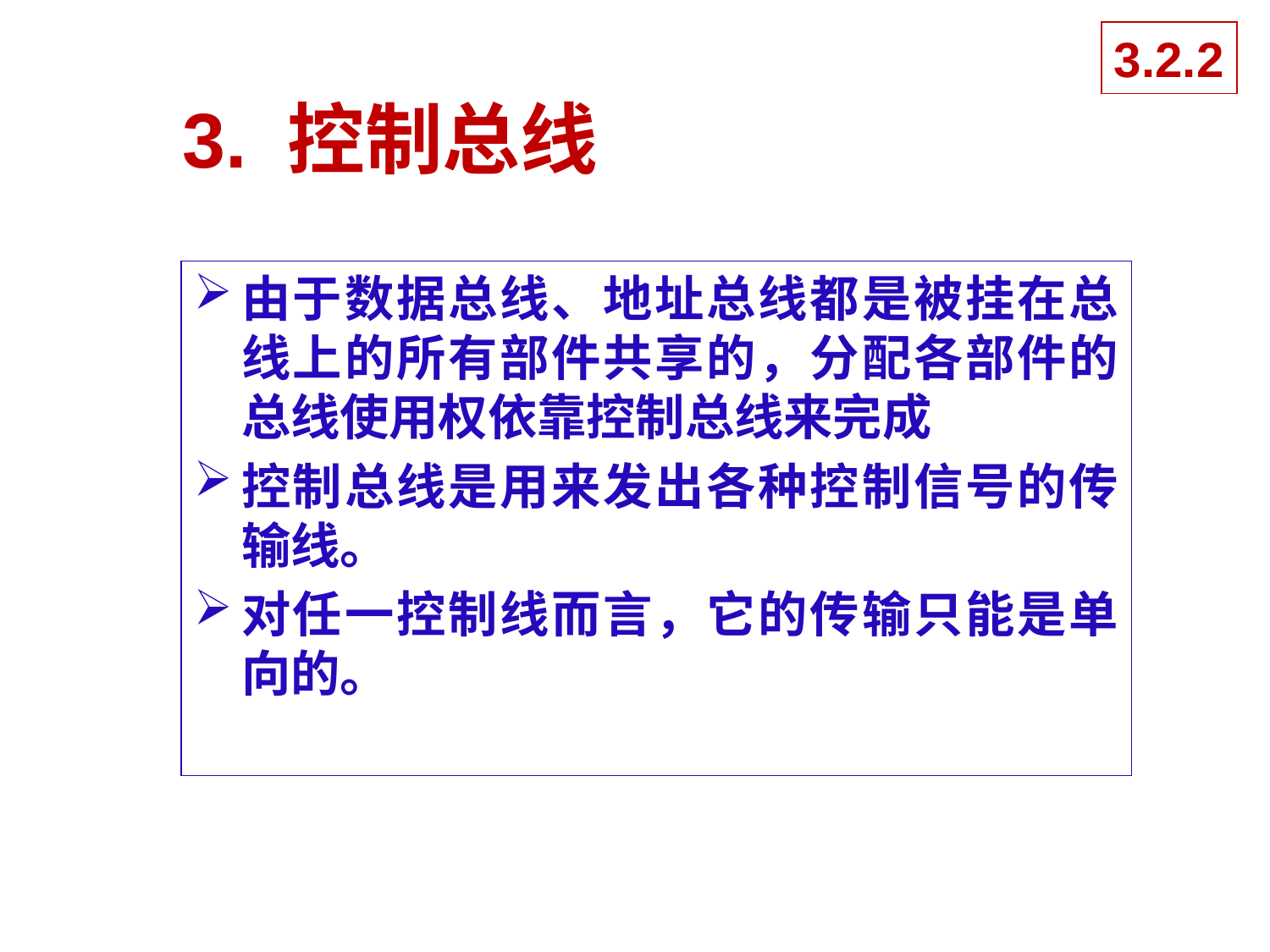

3.2.2
# 3. 控制总线
由于数据总线、地址总线都是被挂在总线上的所有部件共享的，分配各部件的总线使用权依靠控制总线来完成
控制总线是用来发出各种控制信号的传输线。
对任一控制线而言，它的传输只能是单向的。